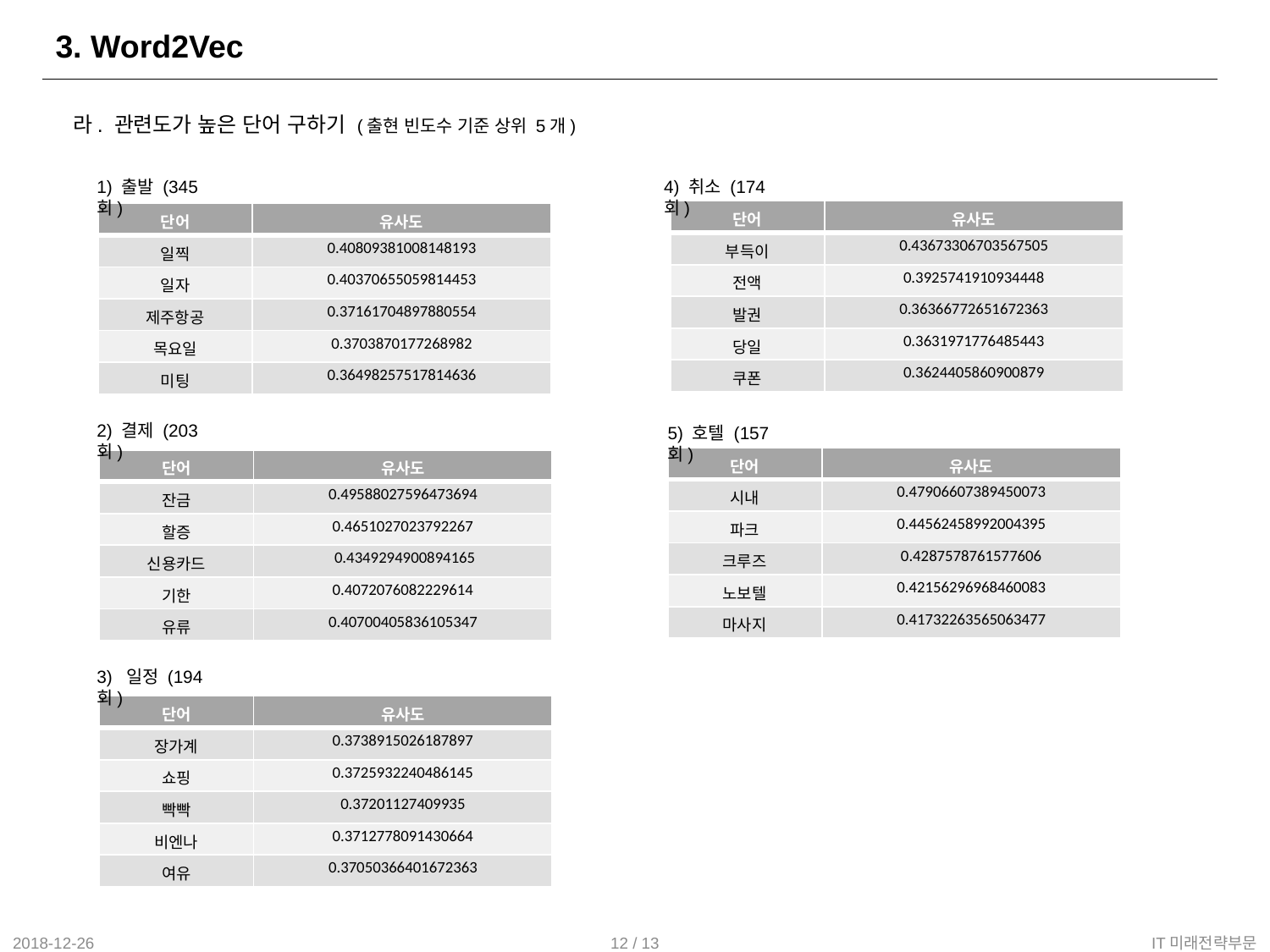

3. Word2Vec
라. 관련도가 높은 단어 구하기 (출현 빈도수 기준 상위 5개)
1) 출발 (345회)
4) 취소 (174회)
| 단어 | 유사도 |
| --- | --- |
| 부득이 | 0.43673306703567505 |
| 전액 | 0.3925741910934448 |
| 발권 | 0.36366772651672363 |
| 당일 | 0.3631971776485443 |
| 쿠폰 | 0.3624405860900879 |
| 단어 | 유사도 |
| --- | --- |
| 일찍 | 0.40809381008148193 |
| 일자 | 0.40370655059814453 |
| 제주항공 | 0.37161704897880554 |
| 목요일 | 0.3703870177268982 |
| 미팅 | 0.36498257517814636 |
2) 결제 (203회)
5) 호텔 (157회)
| 단어 | 유사도 |
| --- | --- |
| 시내 | 0.47906607389450073 |
| 파크 | 0.44562458992004395 |
| 크루즈 | 0.4287578761577606 |
| 노보텔 | 0.42156296968460083 |
| 마사지 | 0.41732263565063477 |
| 단어 | 유사도 |
| --- | --- |
| 잔금 | 0.49588027596473694 |
| 할증 | 0.4651027023792267 |
| 신용카드 | 0.4349294900894165 |
| 기한 | 0.4072076082229614 |
| 유류 | 0.40700405836105347 |
3)  일정 (194회)
| 단어 | 유사도 |
| --- | --- |
| 장가계 | 0.3738915026187897 |
| 쇼핑 | 0.3725932240486145 |
| 빡빡 | 0.37201127409935 |
| 비엔나 | 0.3712778091430664 |
| 여유 | 0.37050366401672363 |
12 / 13
IT미래전략부문
2018-12-26